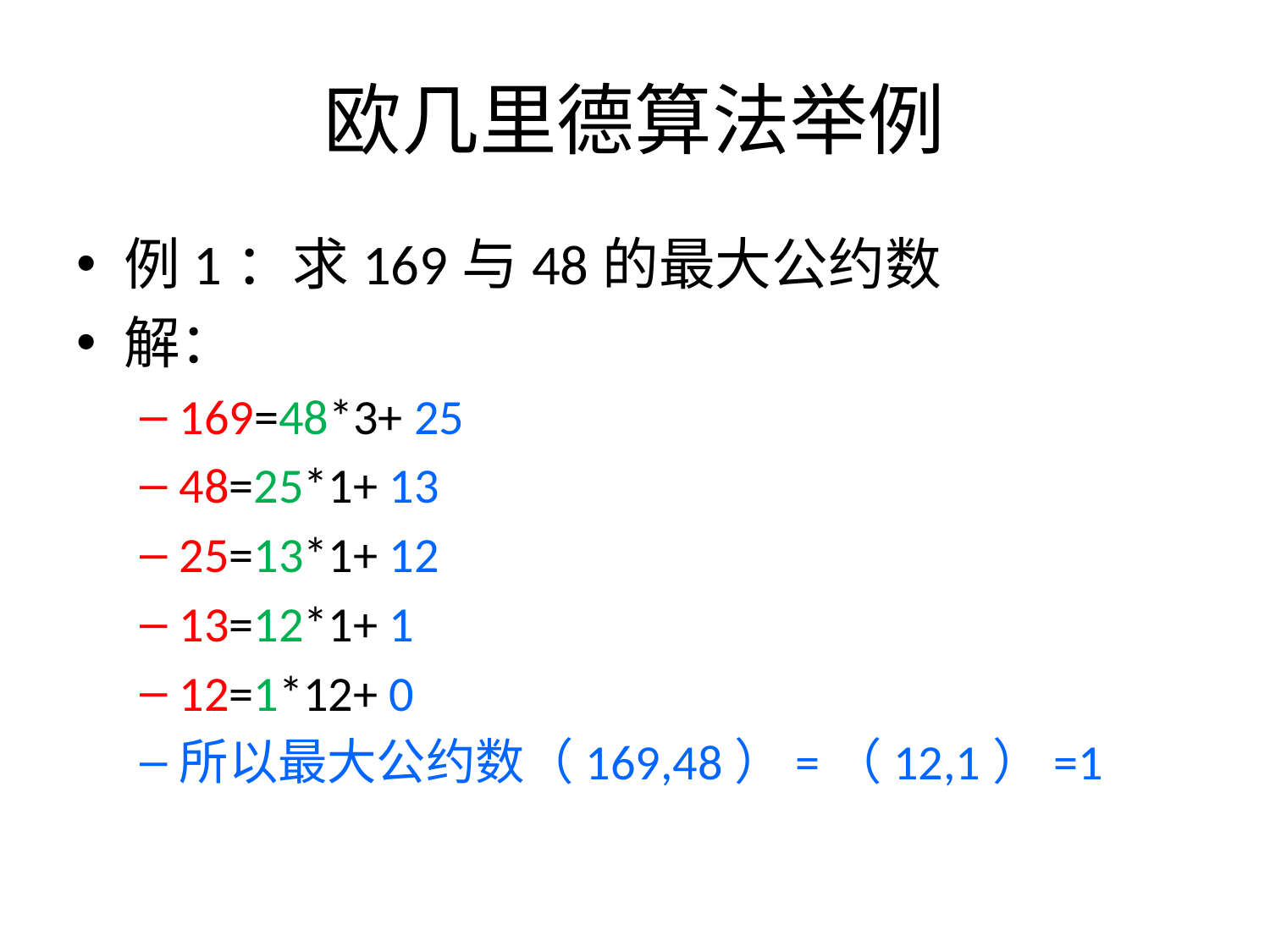

# 欧几里德算法举例
例1：求169与48的最大公约数
解：
169=48*3+ 25
48=25*1+ 13
25=13*1+ 12
13=12*1+ 1
12=1*12+ 0
所以最大公约数（169,48）=（12,1）=1